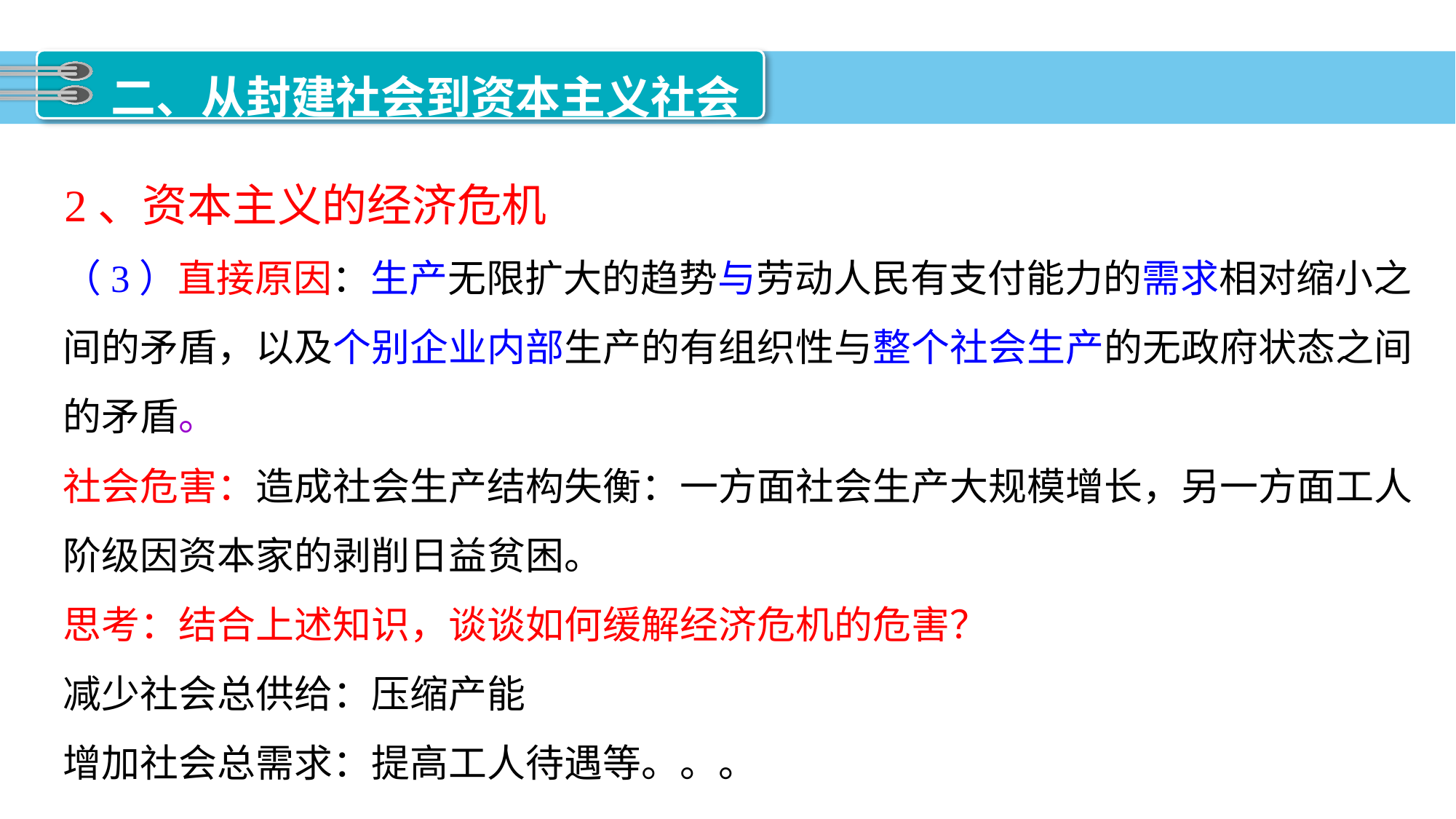

二、从封建社会到资本主义社会

2、资本主义的经济危机
（3）直接原因：生产无限扩大的趋势与劳动人民有支付能力的需求相对缩小之间的矛盾，以及个别企业内部生产的有组织性与整个社会生产的无政府状态之间的矛盾。
社会危害：造成社会生产结构失衡：一方面社会生产大规模增长，另一方面工人阶级因资本家的剥削日益贫困。
思考：结合上述知识，谈谈如何缓解经济危机的危害？
减少社会总供给：压缩产能
增加社会总需求：提高工人待遇等。。。